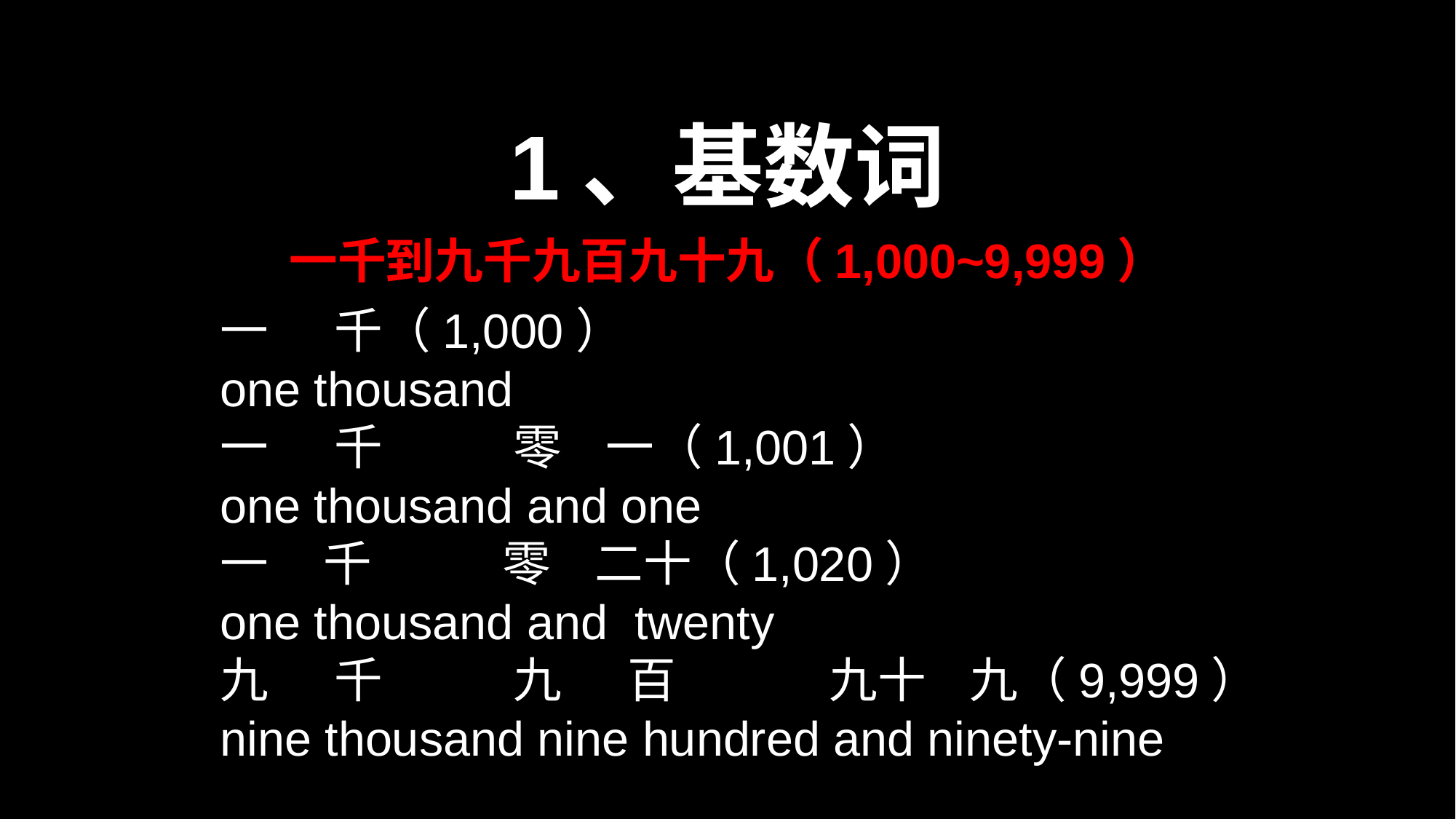

1、基数词
一千到九千九百九十九（1,000~9,999）
一      千（1,000）
one thousand
一      千            零    一（1,001）
one thousand and one
一     千            零    二十（1,020）
one thousand and  twenty
九      千            九      百              九十    九（9,999）
nine thousand nine hundred and ninety-nine